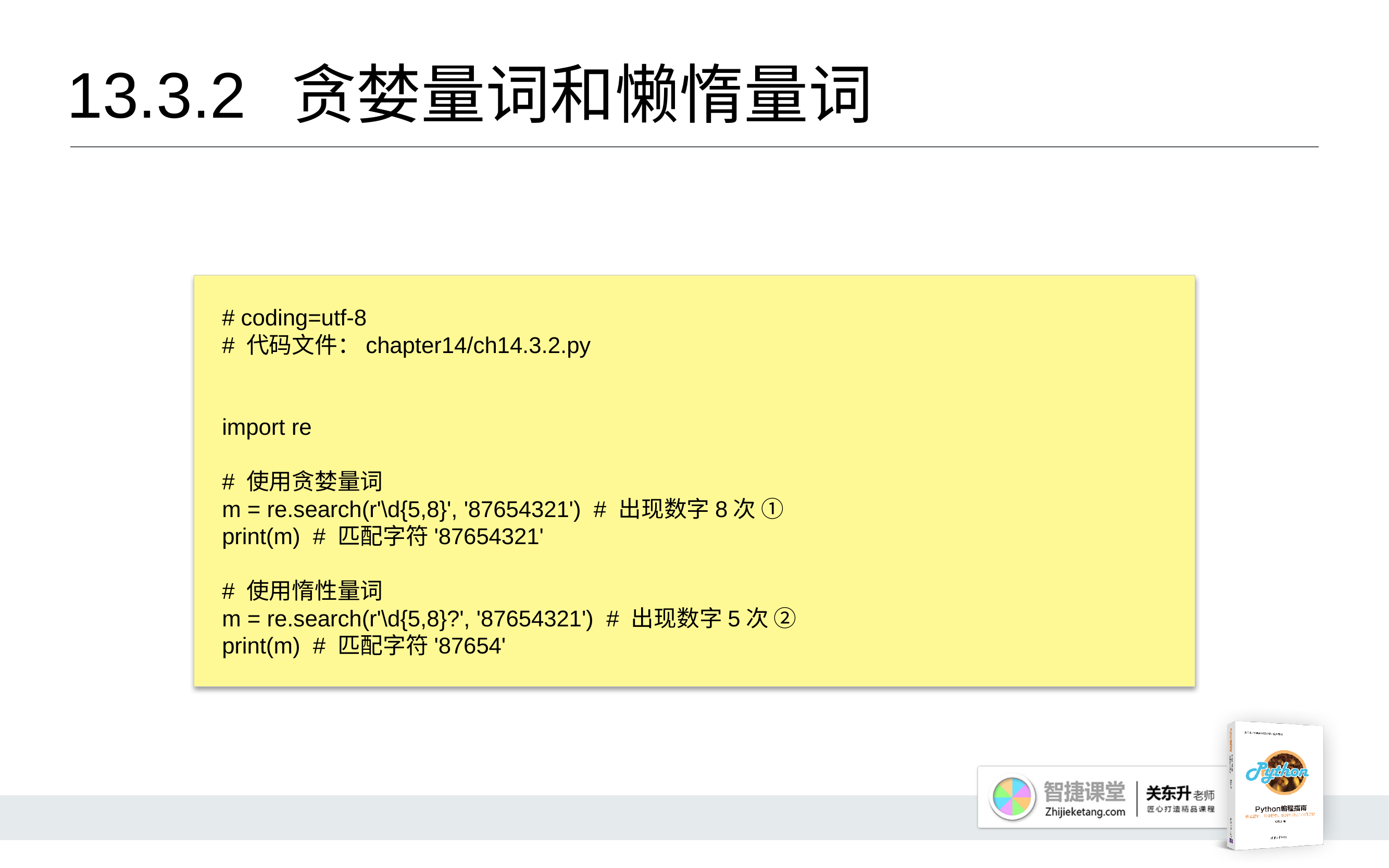

# 13.3.2 	贪婪量词和懒惰量词
# coding=utf-8
# 代码文件：chapter14/ch14.3.2.py

import re

# 使用贪婪量词
m = re.search(r'\d{5,8}', '87654321')  # 出现数字8次 ①
print(m)  # 匹配字符'87654321'

# 使用惰性量词
m = re.search(r'\d{5,8}?', '87654321')  # 出现数字5次 ②
print(m)  # 匹配字符'87654'